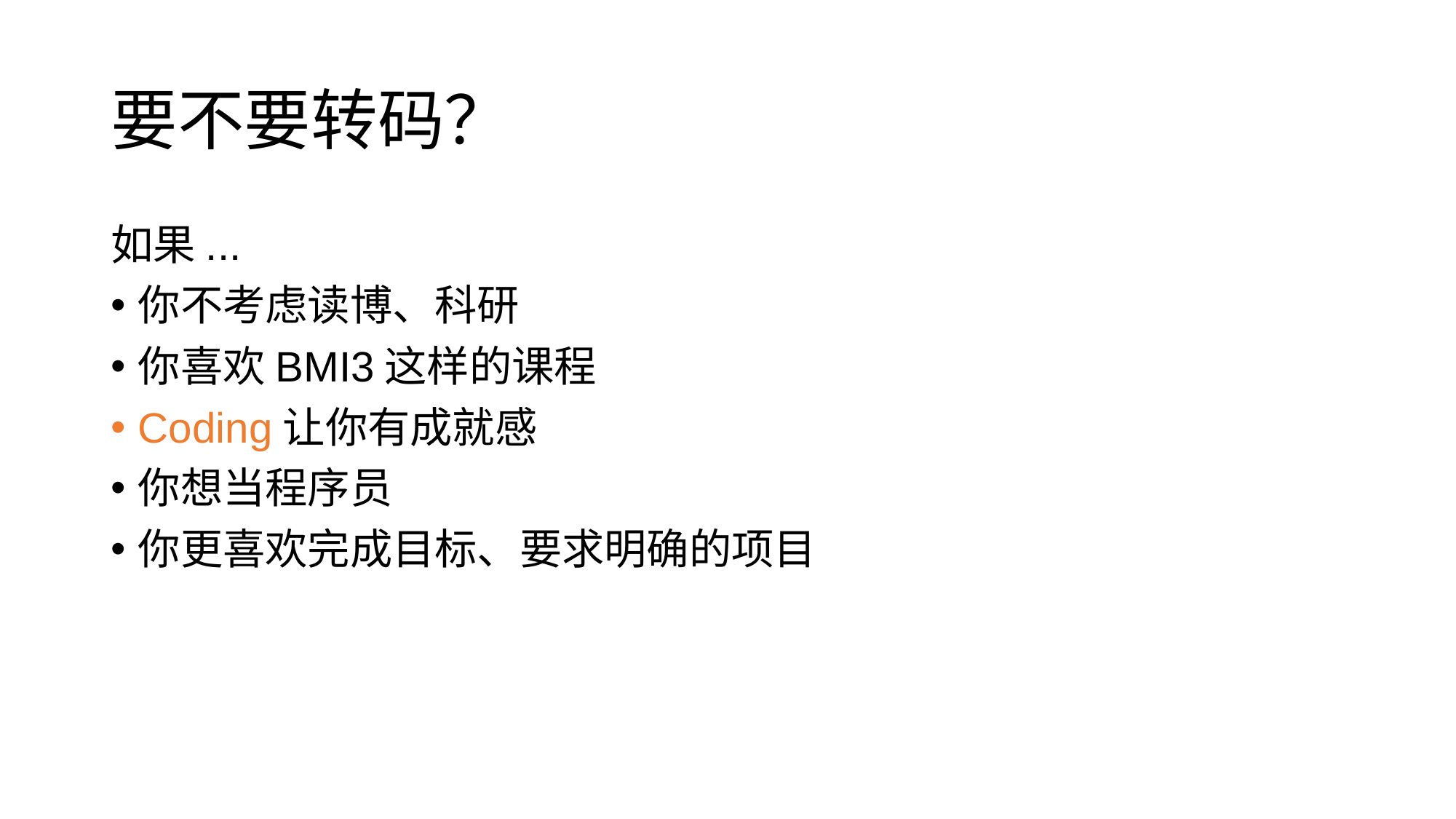

# 要不要转码？
如果...
你不考虑读博、科研
你喜欢BMI3这样的课程
Coding让你有成就感
你想当程序员
你更喜欢完成目标、要求明确的项目